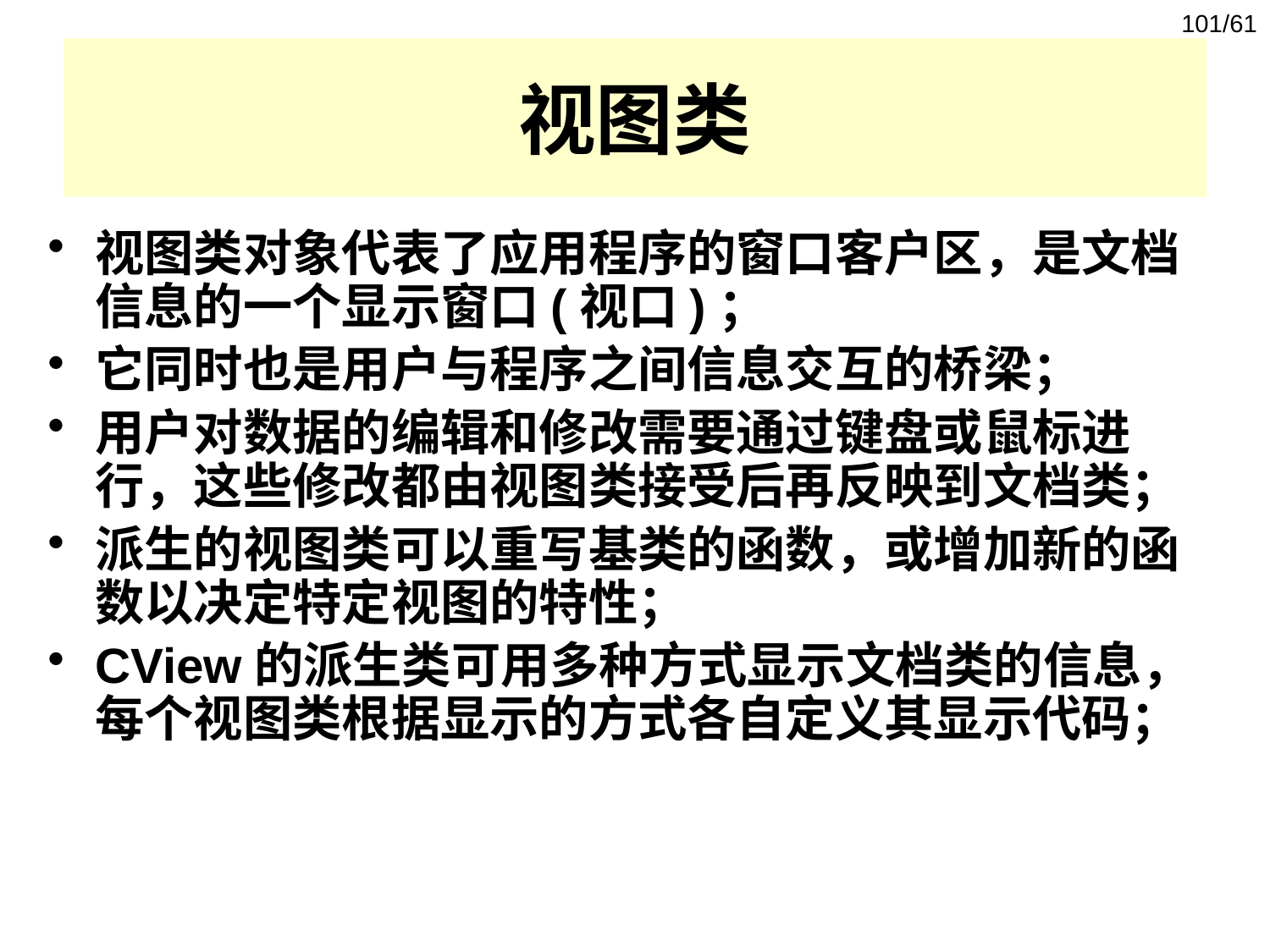

101/61
# 视图类
视图类对象代表了应用程序的窗口客户区，是文档信息的一个显示窗口(视口)；
它同时也是用户与程序之间信息交互的桥梁；
用户对数据的编辑和修改需要通过键盘或鼠标进行，这些修改都由视图类接受后再反映到文档类；
派生的视图类可以重写基类的函数，或增加新的函数以决定特定视图的特性；
CView的派生类可用多种方式显示文档类的信息，每个视图类根据显示的方式各自定义其显示代码；